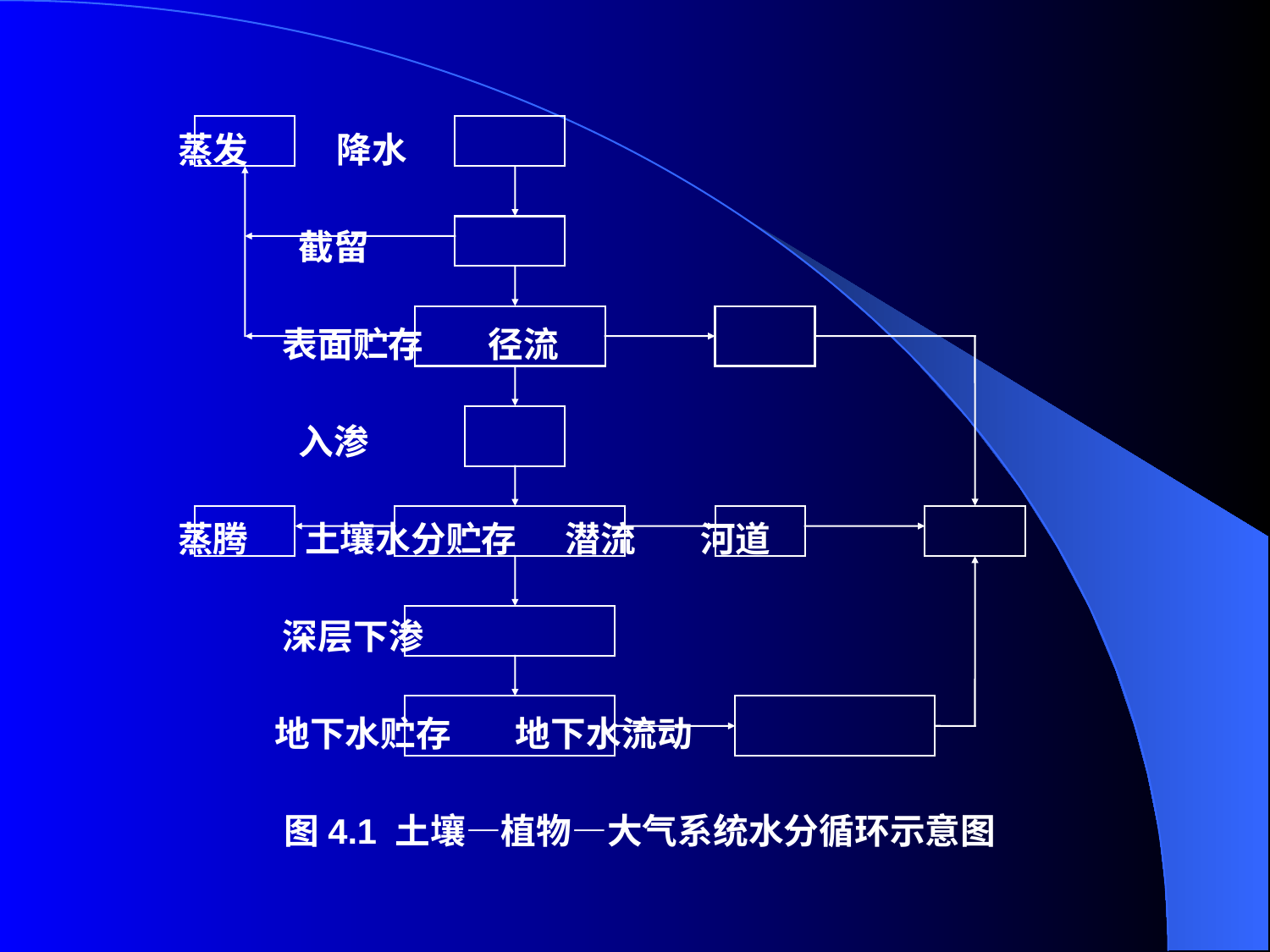

蒸发           降水
                   截留
                 表面贮存        径流
                   入渗
    蒸腾       土壤水分贮存      潜流        河道
                 深层下渗
                地下水贮存        地下水流动
图4.1 土壤—植物—大气系统水分循环示意图